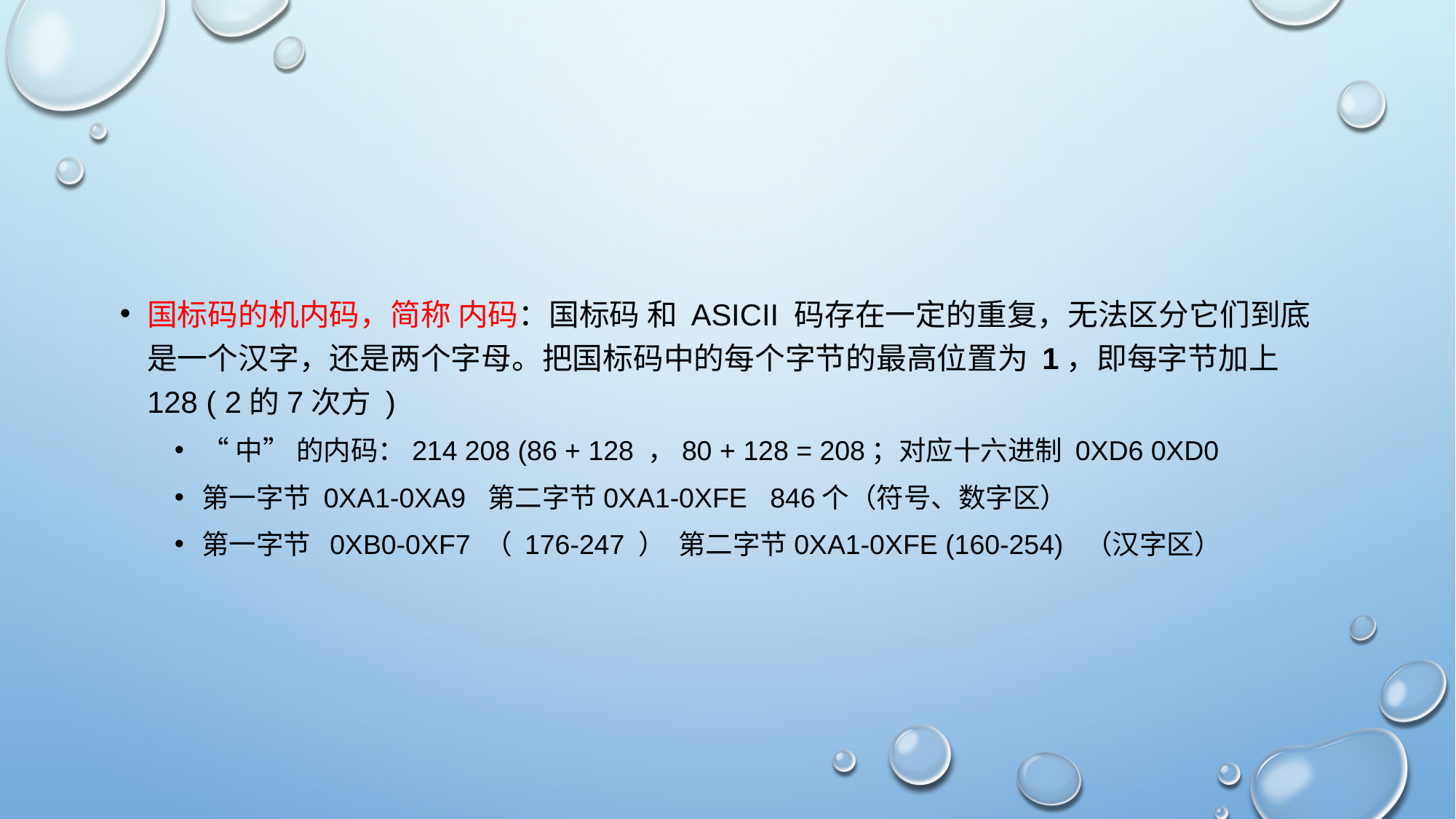

#
国标码的机内码，简称 内码：国标码 和 ASICII 码存在一定的重复，无法区分它们到底是一个汉字，还是两个字母。把国标码中的每个字节的最高位置为 1，即每字节加上 128 ( 2的7次方 )
“中” 的内码：214 208 (86 + 128 ，80 + 128 = 208；对应十六进制 0xD6 0xD0
第一字节 0xA1-0xA9  第二字节0xa1-0xfe   846个（符号、数字区）
第一字节  0xb0-0xf7 （ 176-247 ）  第二字节0xa1-0xfe (160-254)  （汉字区）